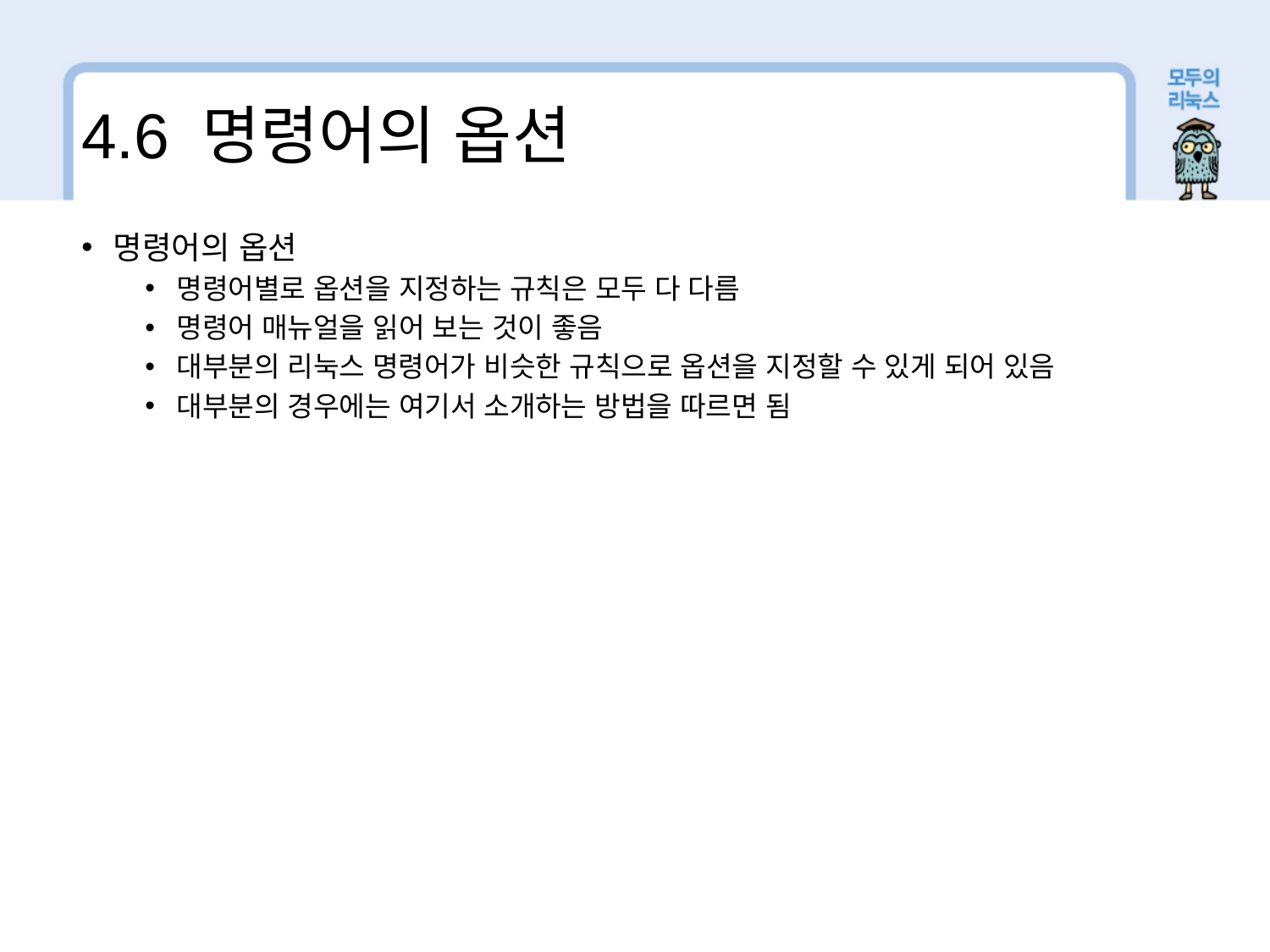

4.6 명령어의 옵션
명령어의 옵션
명령어별로 옵션을 지정하는 규칙은 모두 다 다름
명령어 매뉴얼을 읽어 보는 것이 좋음
대부분의 리눅스 명령어가 비슷한 규칙으로 옵션을 지정할 수 있게 되어 있음
대부분의 경우에는 여기서 소개하는 방법을 따르면 됨